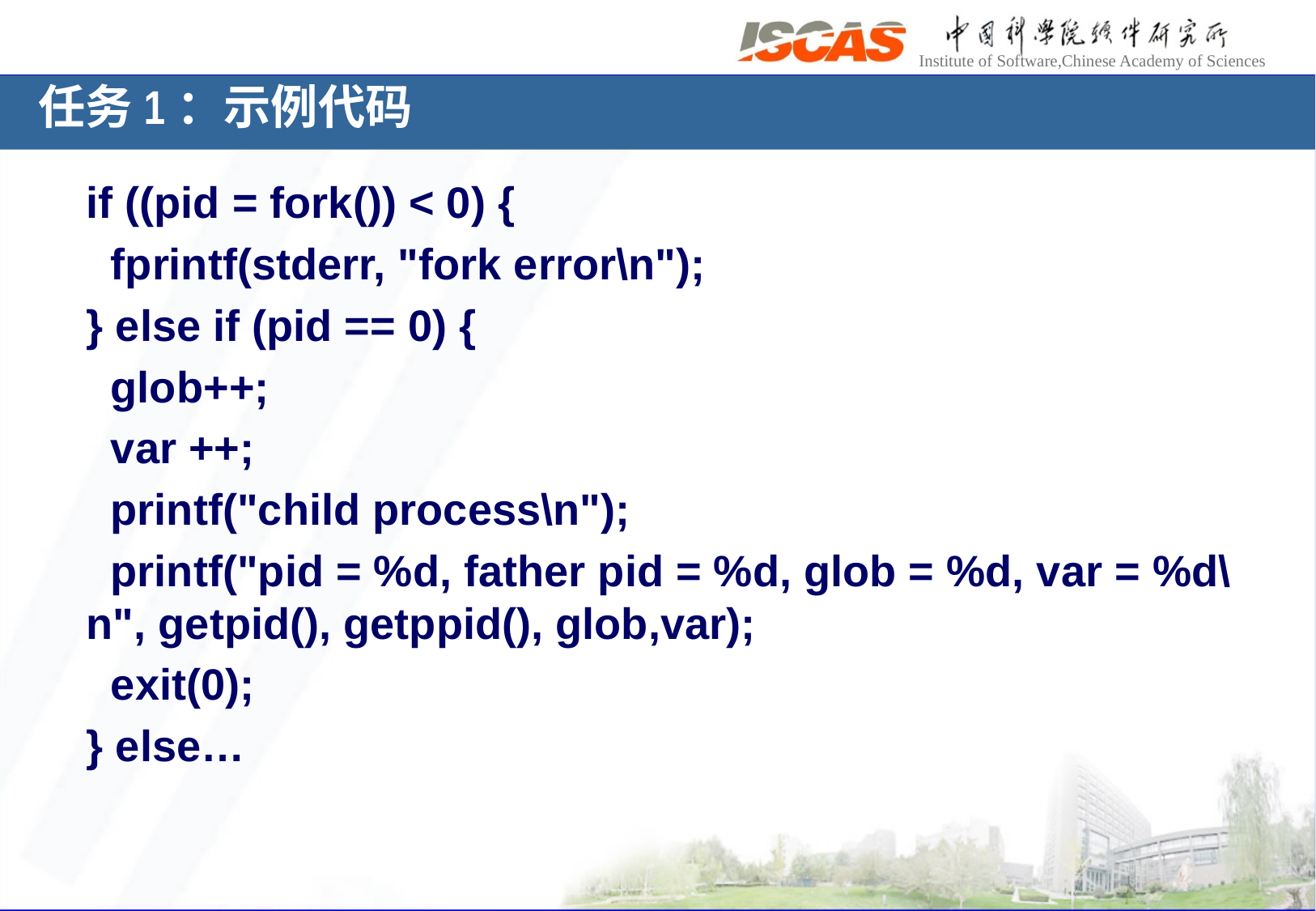

# 任务1：示例代码
if ((pid = fork()) < 0) {
  fprintf(stderr, "fork error\n");
} else if (pid == 0) {
  glob++;
  var ++;
  printf("child process\n");
  printf("pid = %d, father pid = %d, glob = %d, var = %d\n", getpid(), getppid(), glob,var);
  exit(0);
} else…